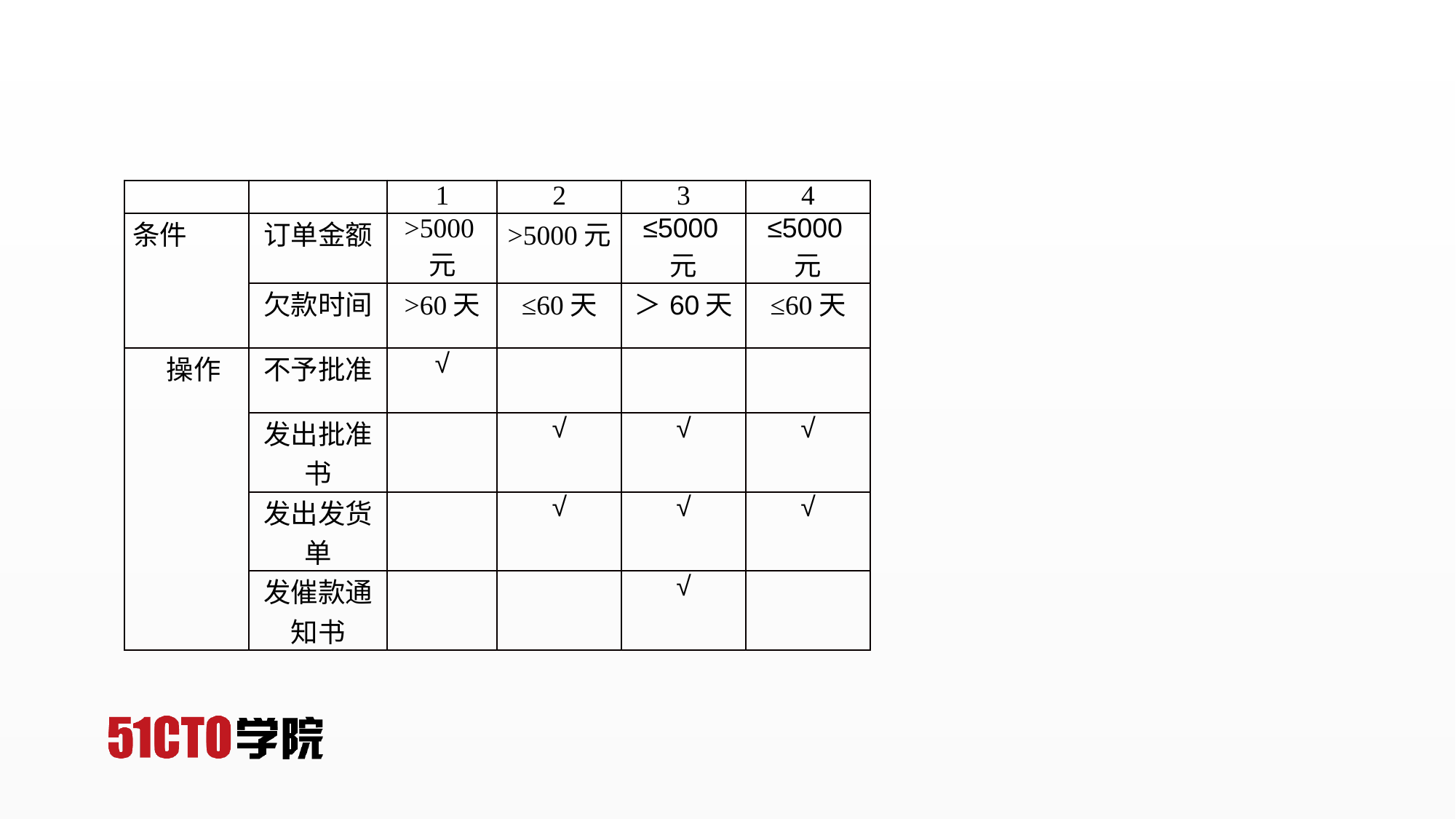

|  |  | 1 | 2 | 3 | 4 |
| --- | --- | --- | --- | --- | --- |
| 条件 | 订单金额 | >5000元 | >5000元 | ≤5000元 | ≤5000元 |
|  | 欠款时间 | >60天 | ≤60天 | ＞60天 | ≤60天 |
| 操作 | 不予批准 | √ |  |  |  |
|  | 发出批准书 |  | √ | √ | √ |
|  | 发出发货单 |  | √ | √ | √ |
|  | 发催款通知书 |  |  | √ |  |